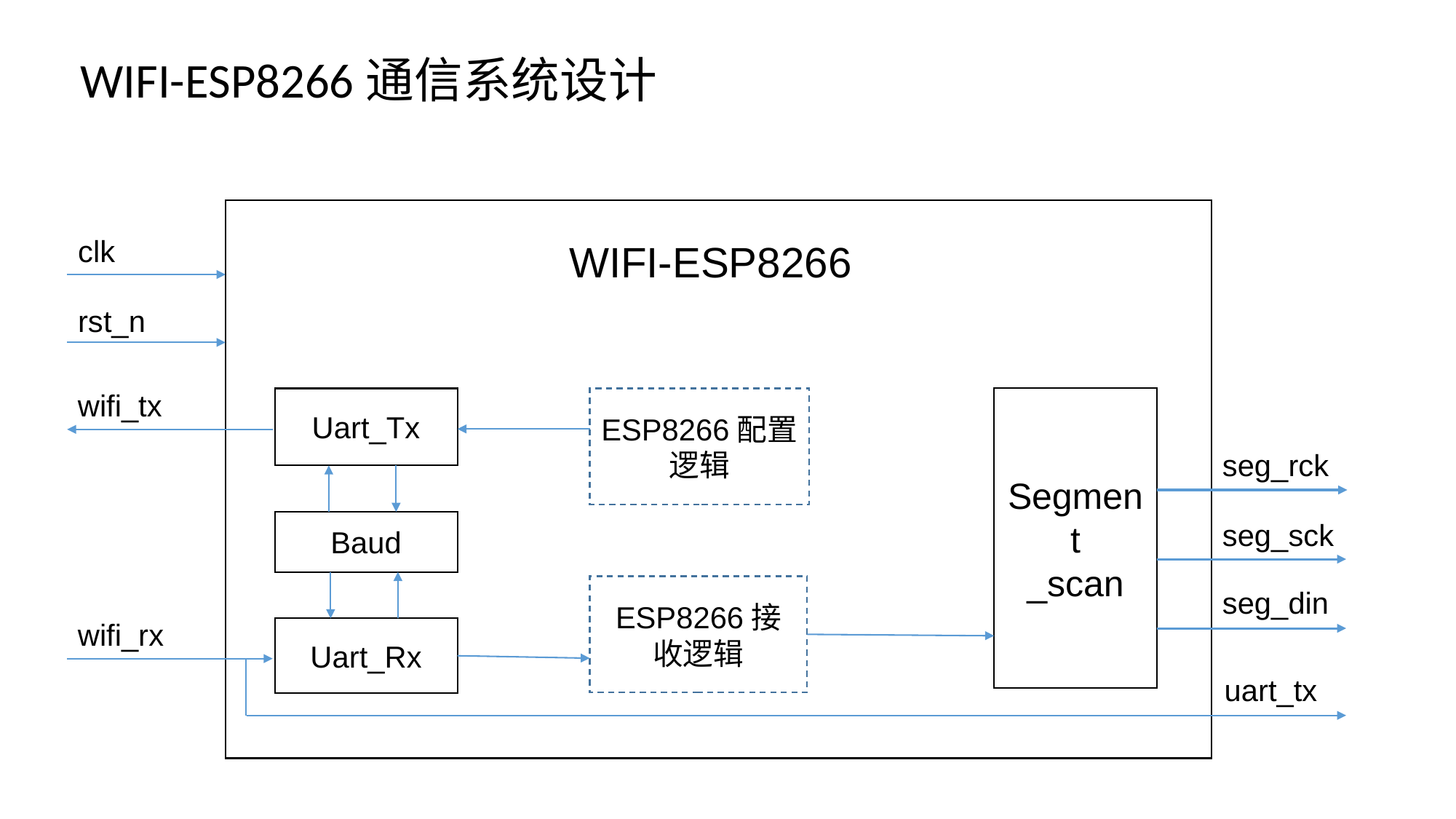

WIFI-ESP8266通信系统设计

clk
WIFI-ESP8266
rst_n
wifi_tx
Uart_Tx
ESP8266配置逻辑
Segment
_scan
seg_rck
seg_sck
Baud
ESP8266接收逻辑
seg_din
wifi_rx
Uart_Rx
uart_tx